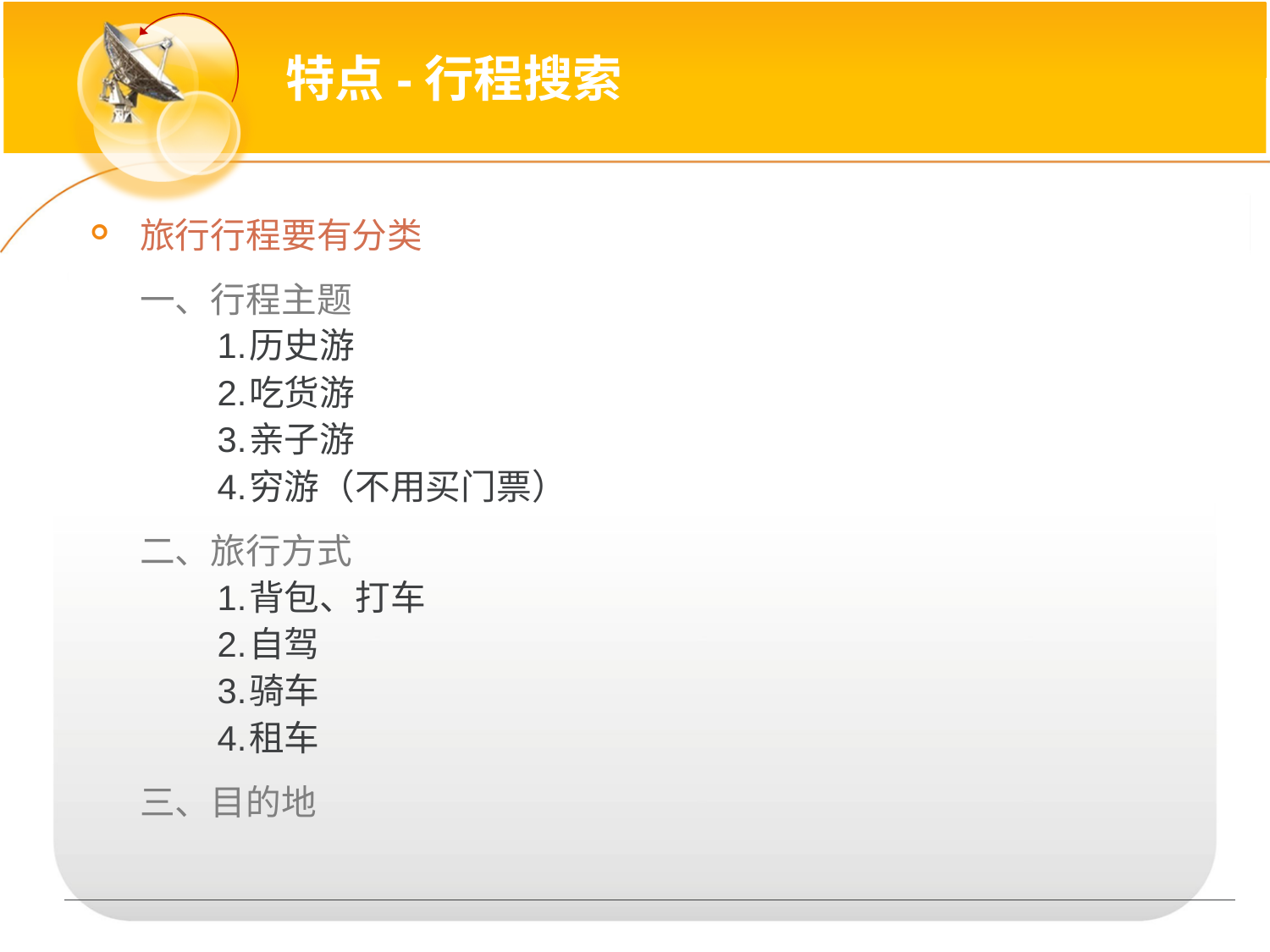

# 特点-行程搜索
旅行行程要有分类
一、行程主题
历史游
吃货游
亲子游
穷游（不用买门票）
二、旅行方式
背包、打车
自驾
骑车
租车
三、目的地